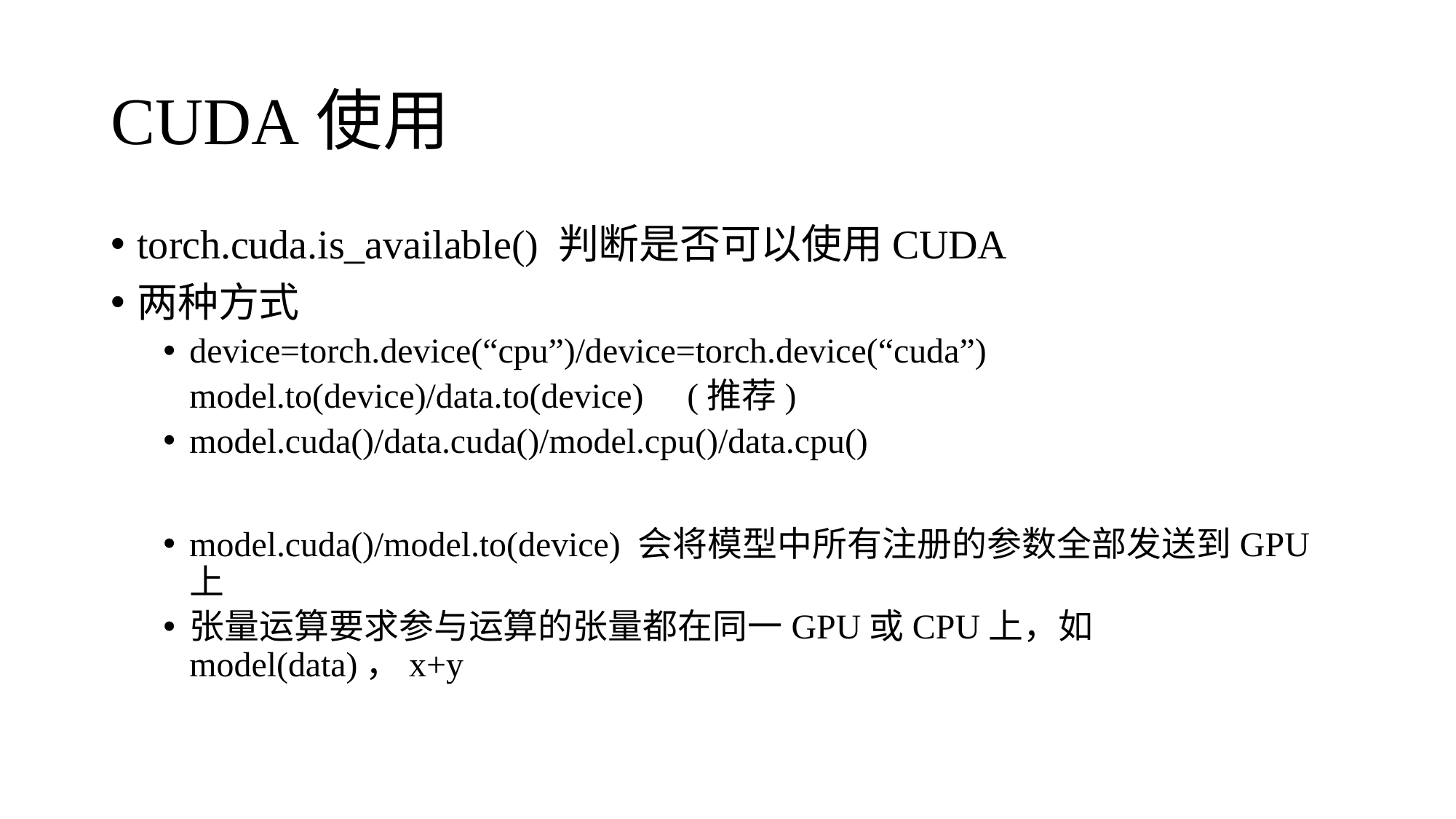

# CUDA使用
torch.cuda.is_available() 判断是否可以使用CUDA
两种方式
device=torch.device(“cpu”)/device=torch.device(“cuda”)
   model.to(device)/data.to(device) 	(推荐)
model.cuda()/data.cuda()/model.cpu()/data.cpu()

model.cuda()/model.to(device) 会将模型中所有注册的参数全部发送到GPU上
张量运算要求参与运算的张量都在同一GPU或CPU上，如model(data)，x+y